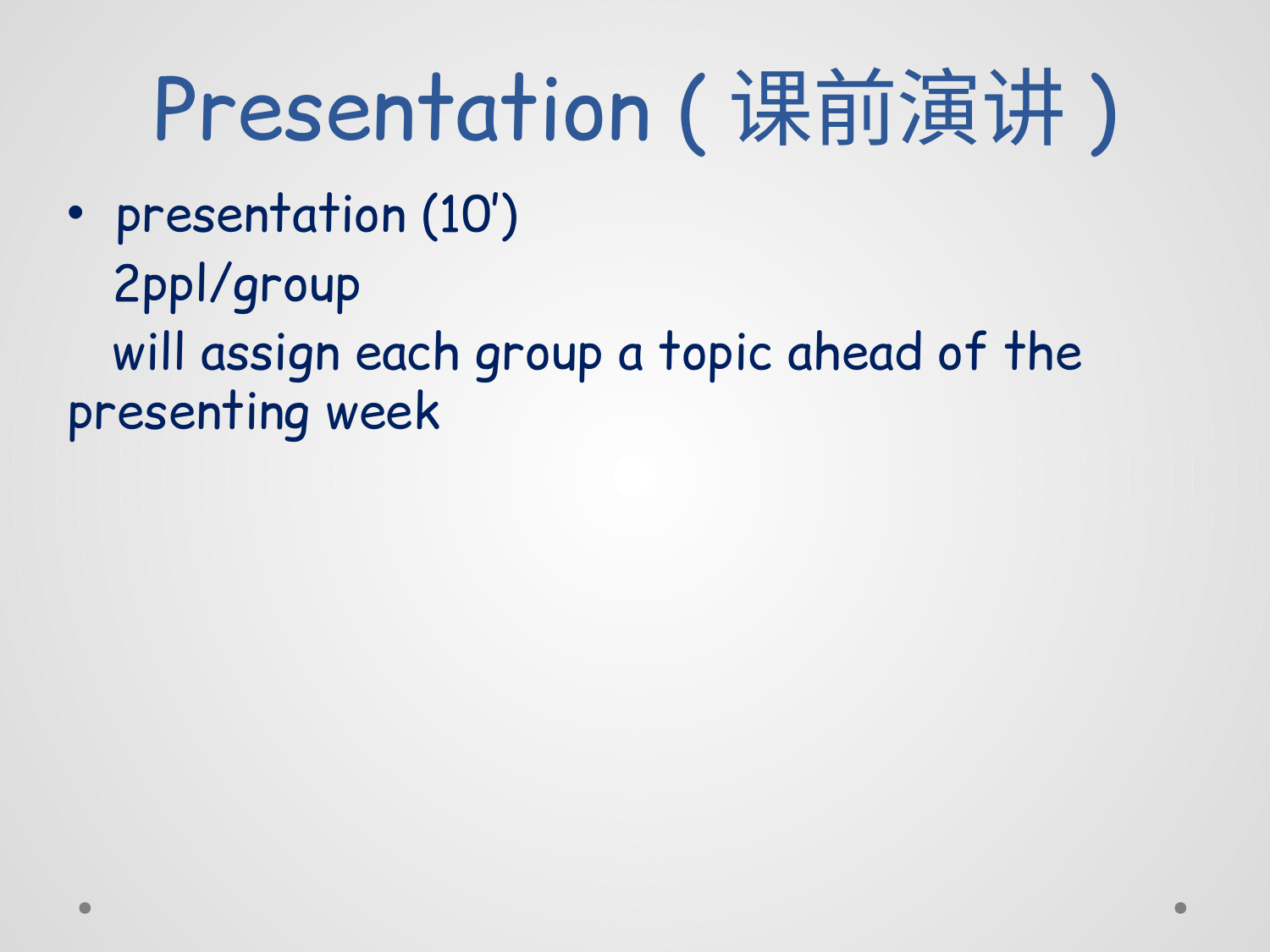

# Presentation (课前演讲)
presentation (10’)
   2ppl/group
   will assign each group a topic ahead of the       presenting week